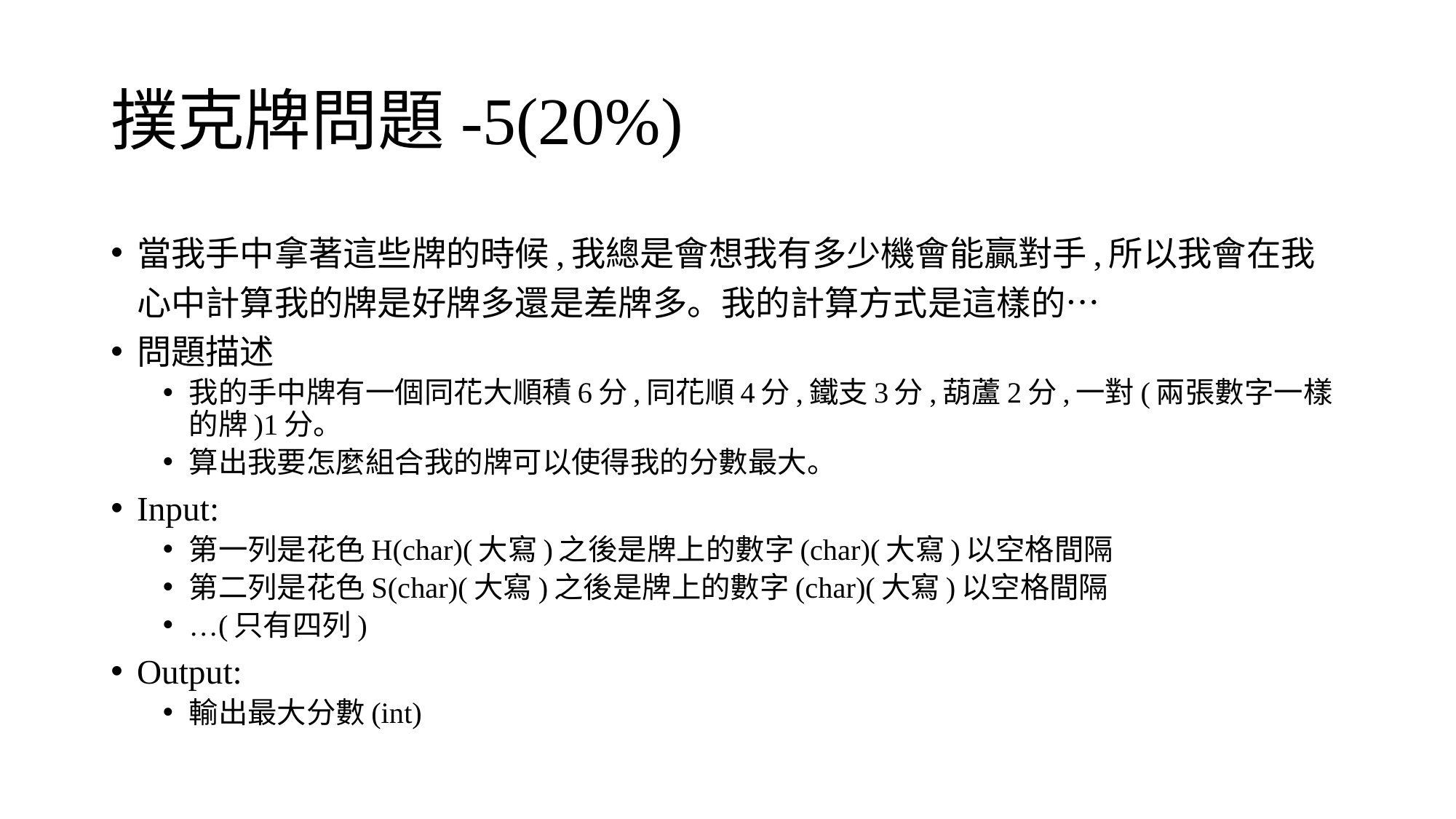

# 撲克牌問題-5(20%)
當我手中拿著這些牌的時候,我總是會想我有多少機會能贏對手,所以我會在我心中計算我的牌是好牌多還是差牌多。我的計算方式是這樣的…
問題描述
我的手中牌有一個同花大順積6分,同花順4分,鐵支3分,葫蘆2分,一對(兩張數字一樣的牌)1分。
算出我要怎麼組合我的牌可以使得我的分數最大。
Input:
第一列是花色H(char)(大寫)之後是牌上的數字(char)(大寫)以空格間隔
第二列是花色S(char)(大寫)之後是牌上的數字(char)(大寫)以空格間隔
…(只有四列)
Output:
輸出最大分數(int)